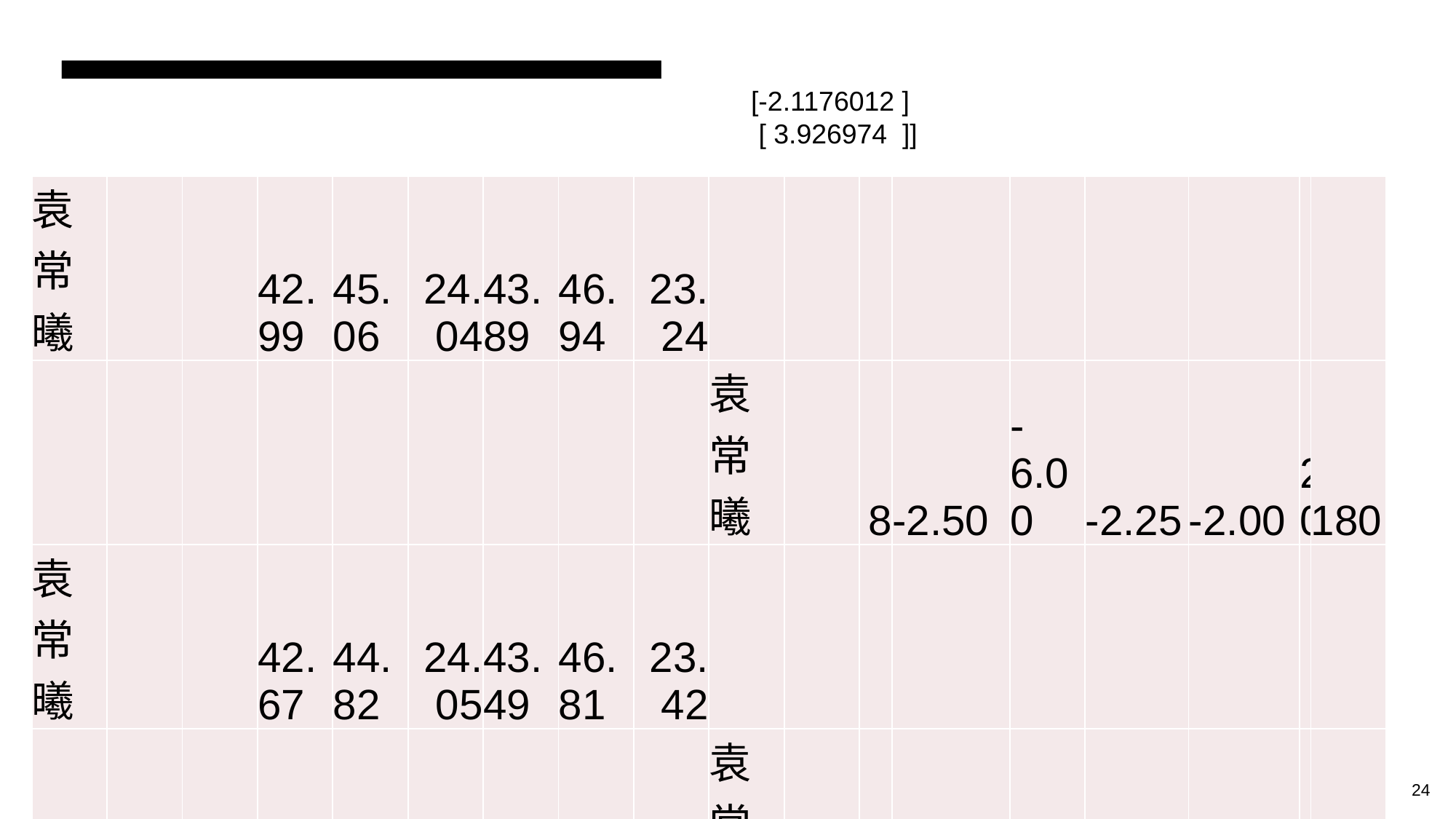

[-2.1176012 ]
 [ 3.926974  ]]
| 袁常曦 |  |  | 42.99 | 45.06 | 24.04 | 43.89 | 46.94 | 23.24 |  |  |  |  |  |  |  |  |  |
| --- | --- | --- | --- | --- | --- | --- | --- | --- | --- | --- | --- | --- | --- | --- | --- | --- | --- |
|  |  |  |  |  |  |  |  |  | 袁常曦 |  | 8 | -2.50 | -6.00 | -2.25 | -2.00 | 20 | 180 |
| 袁常曦 |  |  | 42.67 | 44.82 | 24.05 | 43.49 | 46.81 | 23.42 |  |  |  |  |  |  |  |  |  |
|  |  |  |  |  |  |  |  |  | 袁常曦 |  | 8 | -2.5 | -6. | -2.25 | -2.00 | 20 | 180 |
5/10/2024
24